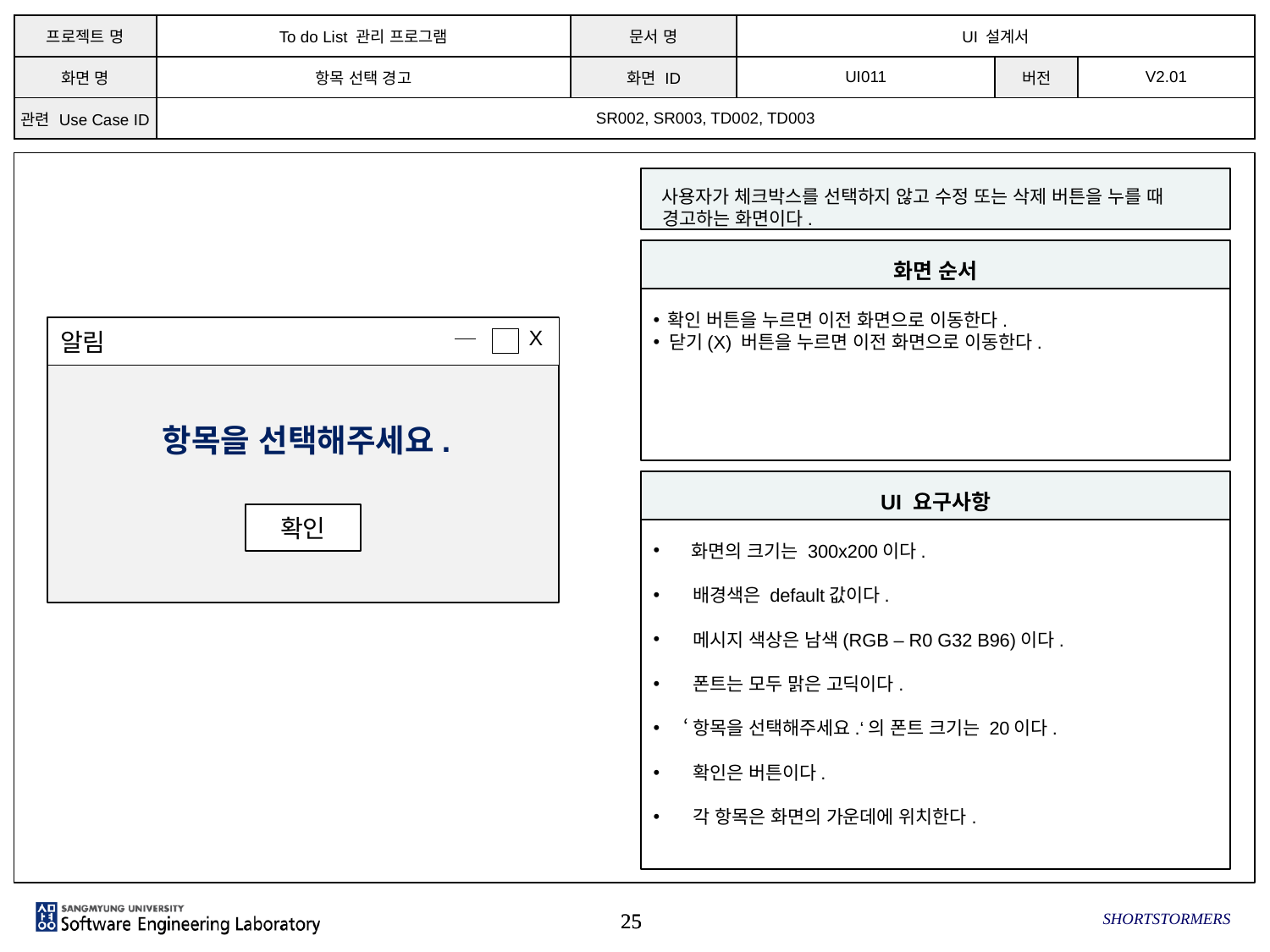

| 프로젝트 명 | To do List 관리 프로그램 | 문서 명 | UI 설계서 |  |  |
| --- | --- | --- | --- | --- | --- |
| 화면 명 | 항목 선택 경고 | 화면 ID | UI011 | 버전 | V2.01 |
| 관련 Use Case ID | SR002, SR003, TD002, TD003 |  |  |  |  |

 사용자가 체크박스를 선택하지 않고 수정 또는 삭제 버튼을 누를 때
 경고하는 화면이다.

화면 순서
 확인 버튼을 누르면 이전 화면으로 이동한다.
 닫기(X) 버튼을 누르면 이전 화면으로 이동한다.

알림
X

항목을 선택해주세요.

UI 요구사항
 화면의 크기는 300x200이다.

 배경색은 default값이다.

 메시지 색상은 남색(RGB – R0 G32 B96)이다.

 폰트는 모두 맑은 고딕이다.

‘항목을 선택해주세요.‘의 폰트 크기는 20이다.

 확인은 버튼이다.

 각 항목은 화면의 가운데에 위치한다.
확인
SHORTSTORMERS